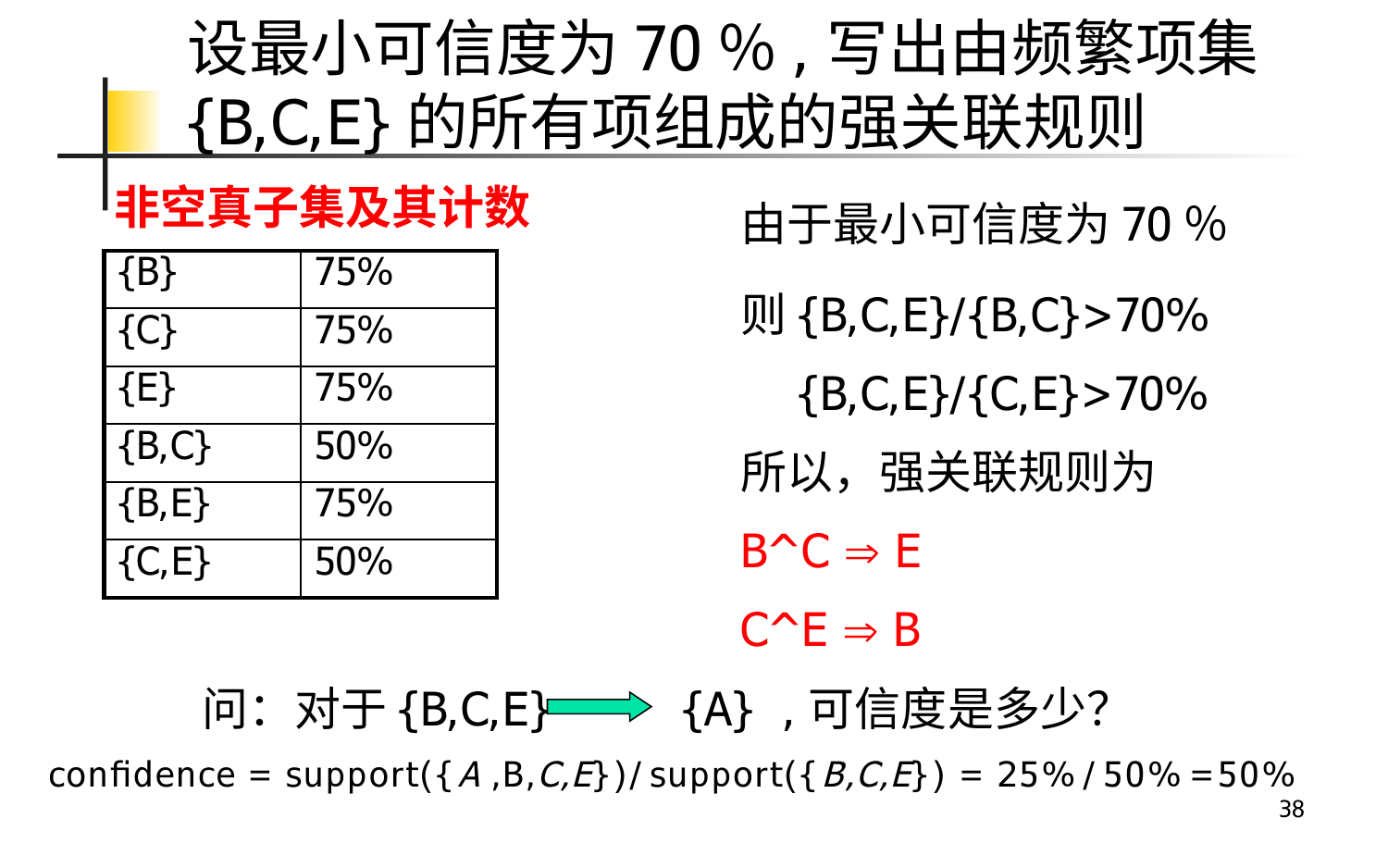

# 设最小可信度为70％,写出由频繁项集{B,C,E}的所有项组成的强关联规则
非空真子集及其计数
由于最小可信度为70％
| {B} | 75% |
| --- | --- |
| {C} | 75% |
| {E} | 75% |
| {B,C} | 50% |
| {B,E} | 75% |
| {C,E} | 50% |
则{B,C,E}/{B,C}>70%
    {B,C,E}/{C,E}>70%
所以，强关联规则为
B^C ⇒ E
C^E ⇒ B
问：对于{B,C,E}　      {A}  ,可信度是多少？

confidence = support({A ,B,C,E})/support({B,C,E}) = 25%/50%=50%
38